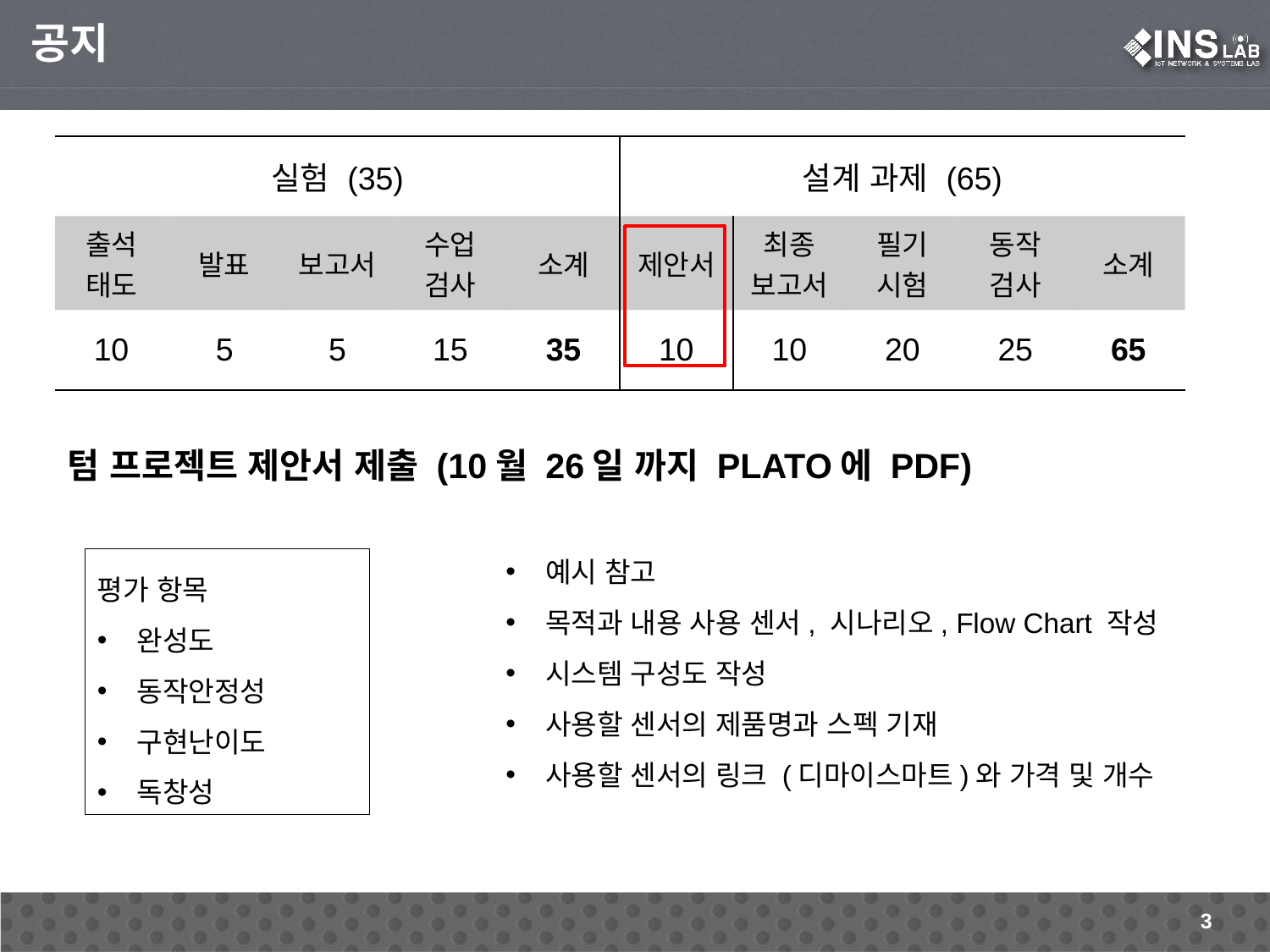

공지
| 실험 (35) |  |  |  |  | 설계 과제 (65) |  |  |  |  |
| --- | --- | --- | --- | --- | --- | --- | --- | --- | --- |
| 출석 태도 | 발표 | 보고서 | 수업 검사 | 소계 | 제안서 | 최종 보고서 | 필기 시험 | 동작 검사 | 소계 |
| 10 | 5 | 5 | 15 | 35 | 10 | 10 | 20 | 25 | 65 |

텀 프로젝트 제안서 제출 (10월 26일 까지 PLATO에 PDF)

예시 참고
목적과 내용 사용 센서, 시나리오, Flow Chart 작성
시스템 구성도 작성
사용할 센서의 제품명과 스펙 기재
사용할 센서의 링크 (디마이스마트)와 가격 및 개수
평가 항목
완성도
동작안정성
구현난이도
독창성
3